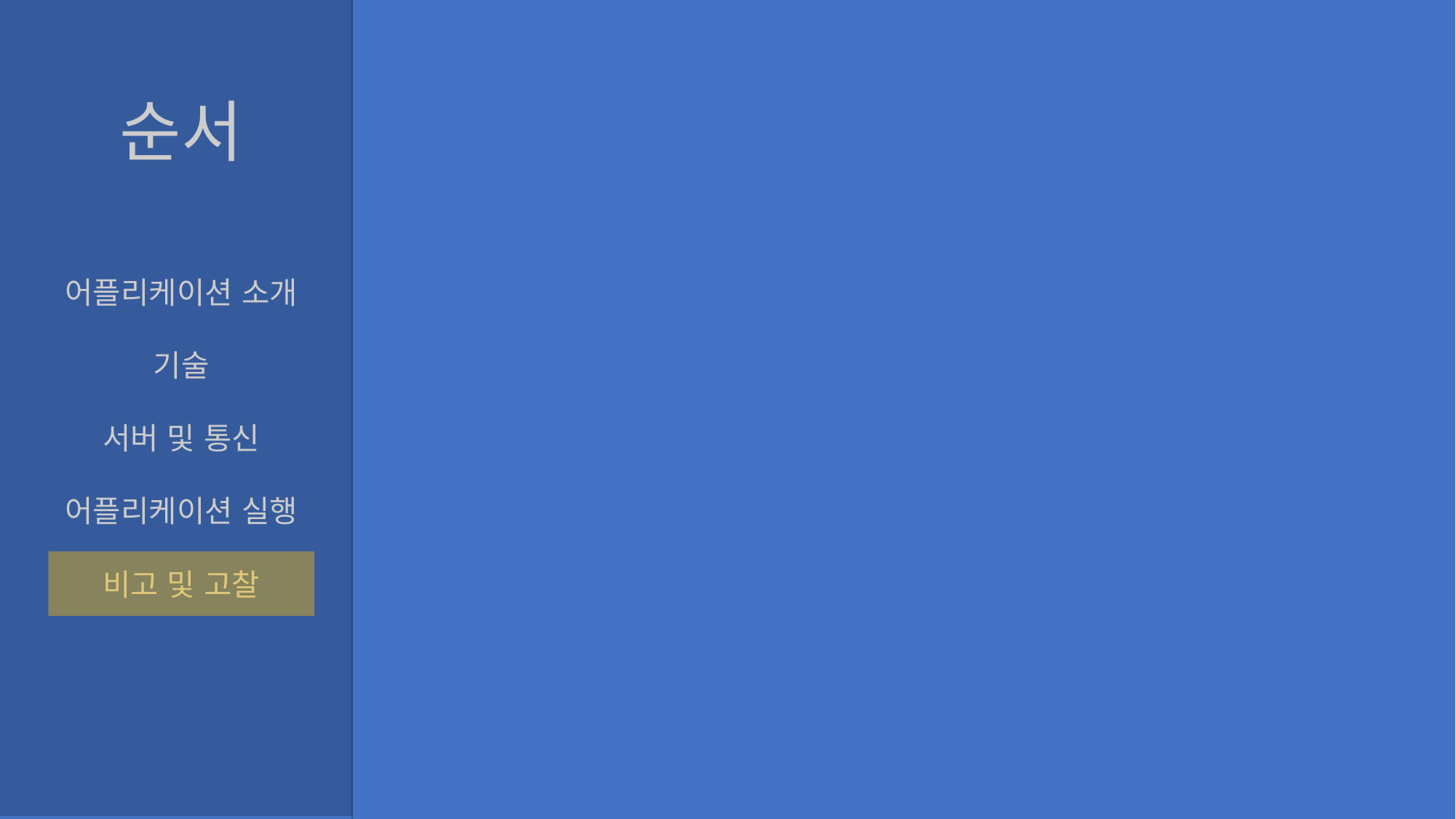

순서
어플리케이션 소개

기술

서버 및 통신

어플리케이션 실행

비고 및 고찰